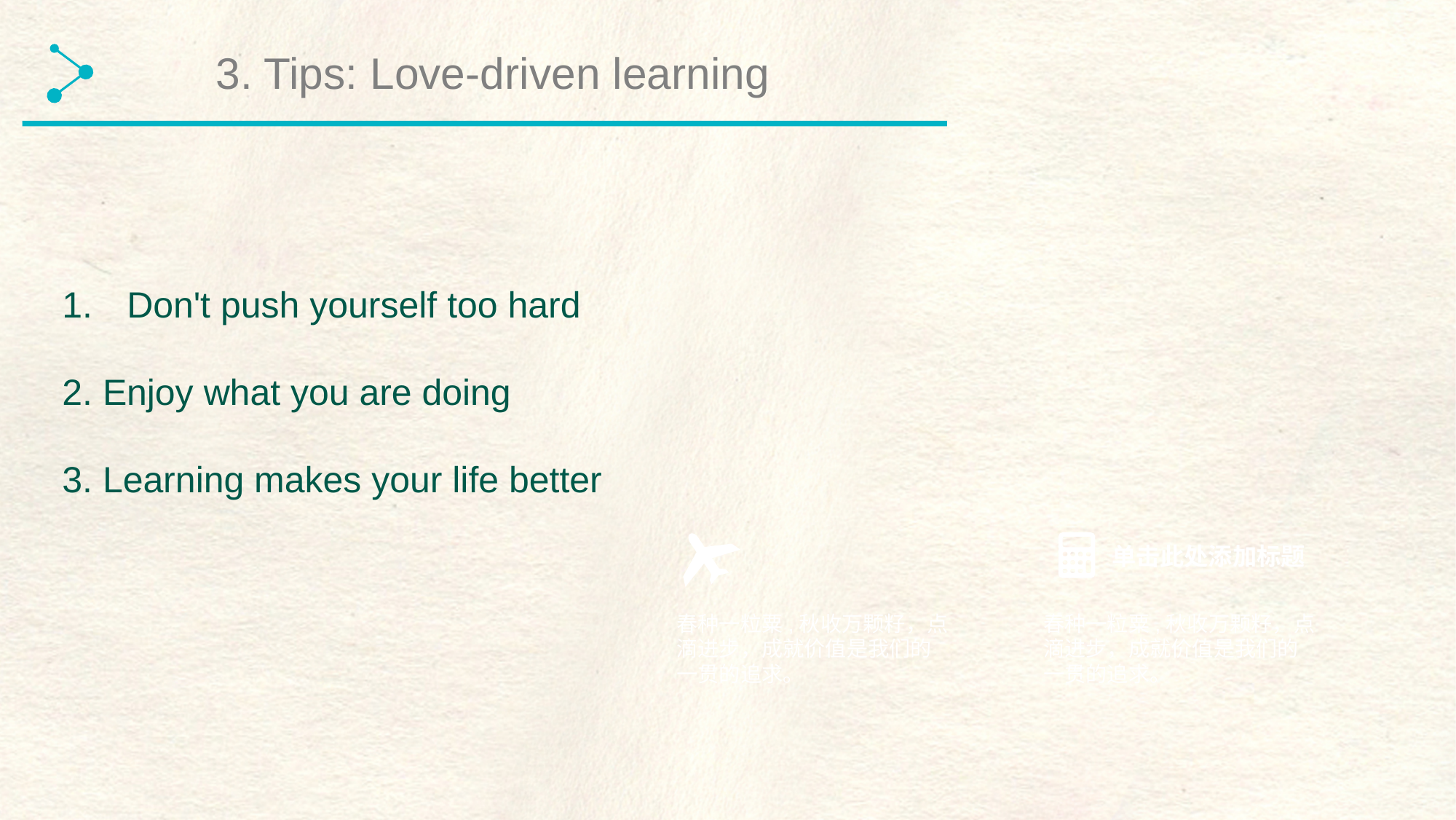

3. Tips: Love-driven learning

 Don't push yourself too hard

2. Enjoy what you are doing

3. Learning makes your life better

单击此处添加标题
春种一粒粟,秋收万颗籽，点滴进步，成就价值是我们的一贯的追求。
春种一粒粟,秋收万颗籽，点滴进步，成就价值是我们的一贯的追求。